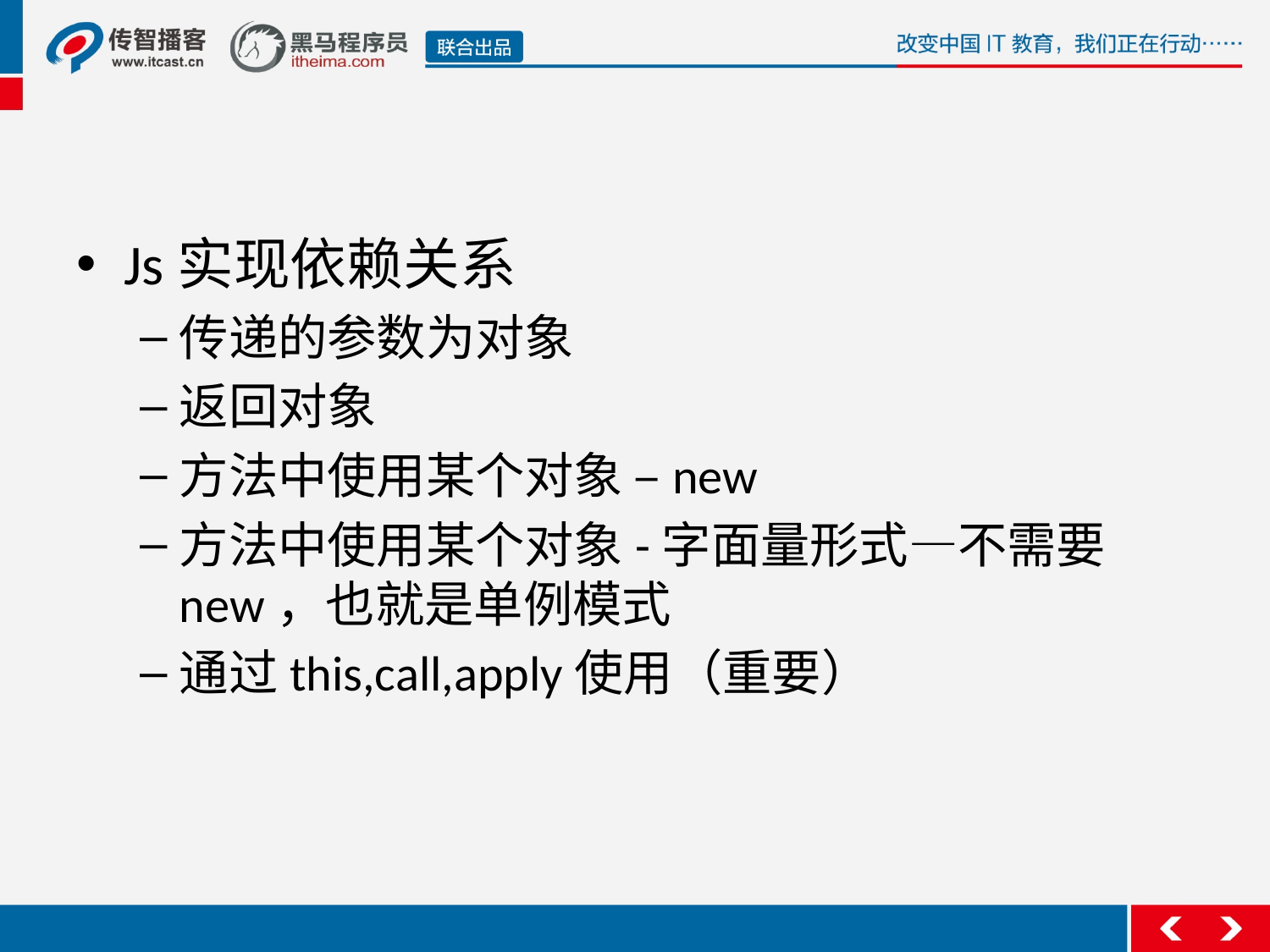

#
Js实现依赖关系
传递的参数为对象
返回对象
方法中使用某个对象 –new
方法中使用某个对象-字面量形式—不需要new，也就是单例模式
通过this,call,apply使用（重要）